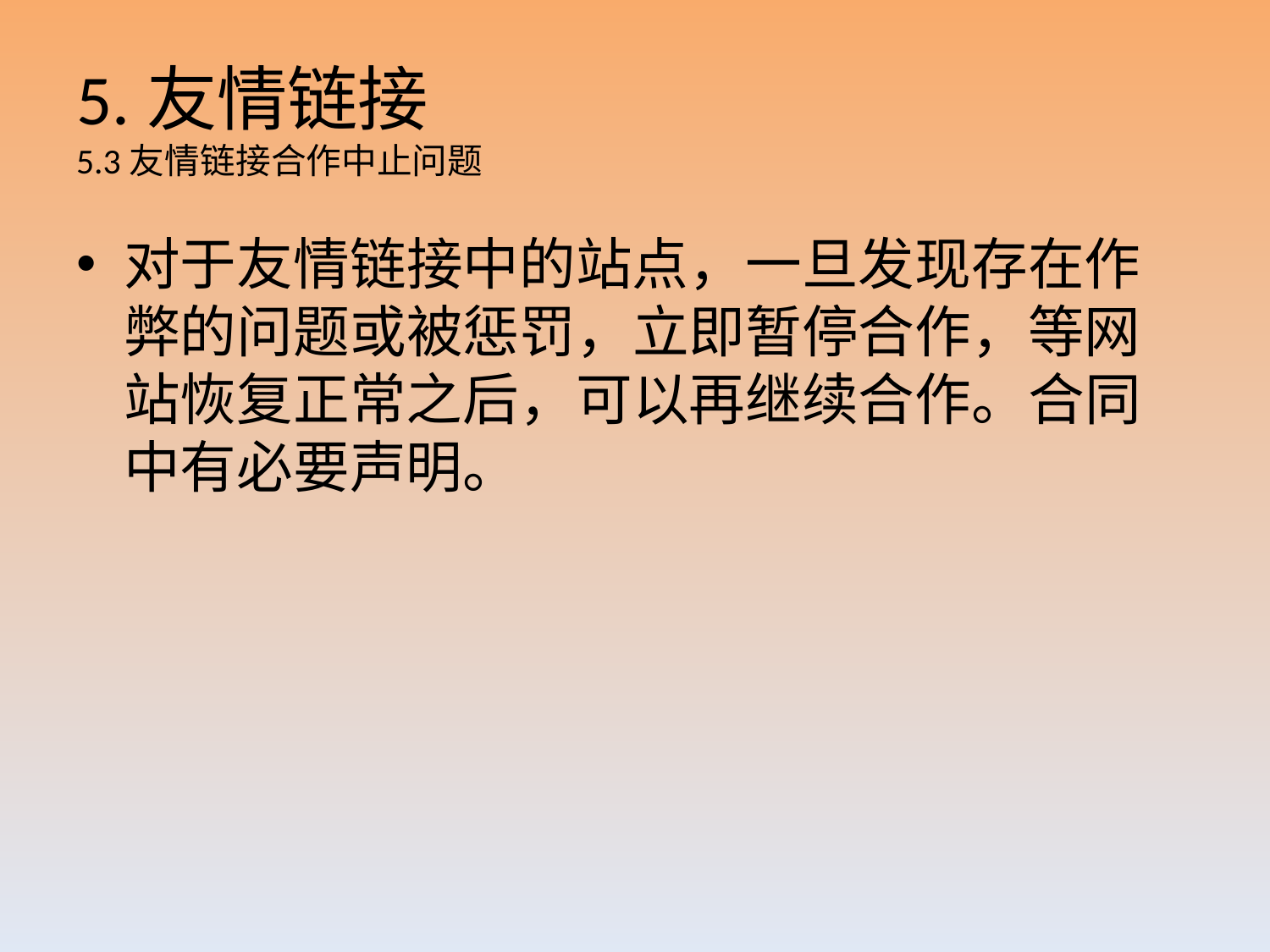

# 5.友情链接 5.3友情链接合作中止问题
对于友情链接中的站点，一旦发现存在作弊的问题或被惩罚，立即暂停合作，等网站恢复正常之后，可以再继续合作。合同中有必要声明。